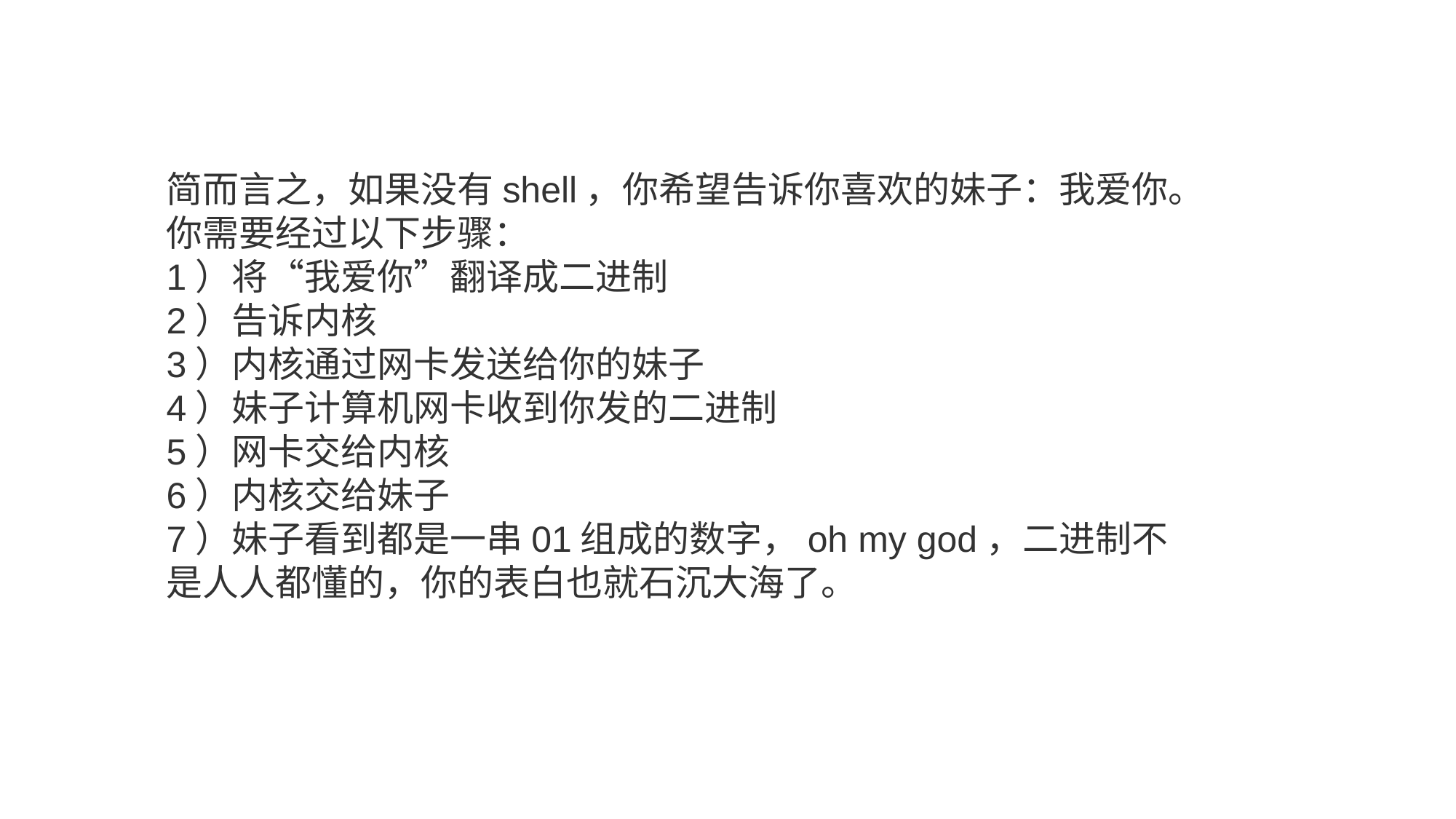

简而言之，如果没有shell，你希望告诉你喜欢的妹子：我爱你。你需要经过以下步骤：
1）将“我爱你”翻译成二进制
2）告诉内核
3）内核通过网卡发送给你的妹子
4）妹子计算机网卡收到你发的二进制
5）网卡交给内核
6）内核交给妹子
7）妹子看到都是一串01组成的数字，oh my god，二进制不是人人都懂的，你的表白也就石沉大海了。